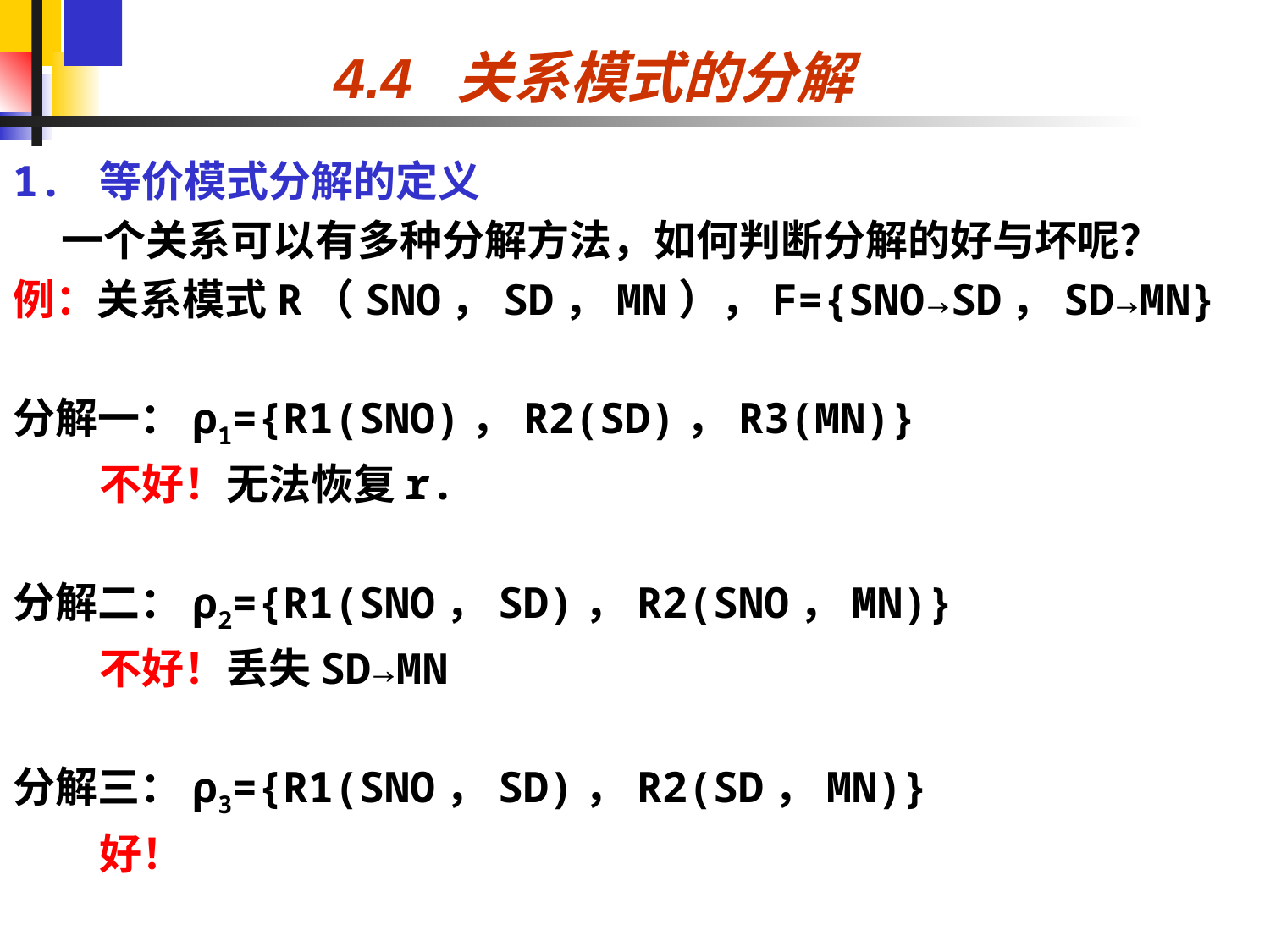

# 4.4  关系模式的分解
1. 等价模式分解的定义
    一个关系可以有多种分解方法，如何判断分解的好与坏呢？
例：关系模式R（SNO，SD，MN），F={SNO→SD，SD→MN}

分解一：ρ1={R1(SNO)，R2(SD)，R3(MN)}
        不好！无法恢复r.

分解二：ρ2={R1(SNO，SD)，R2(SNO，MN)}
        不好！丢失SD→MN

分解三：ρ3={R1(SNO，SD)，R2(SD，MN)}
        好！